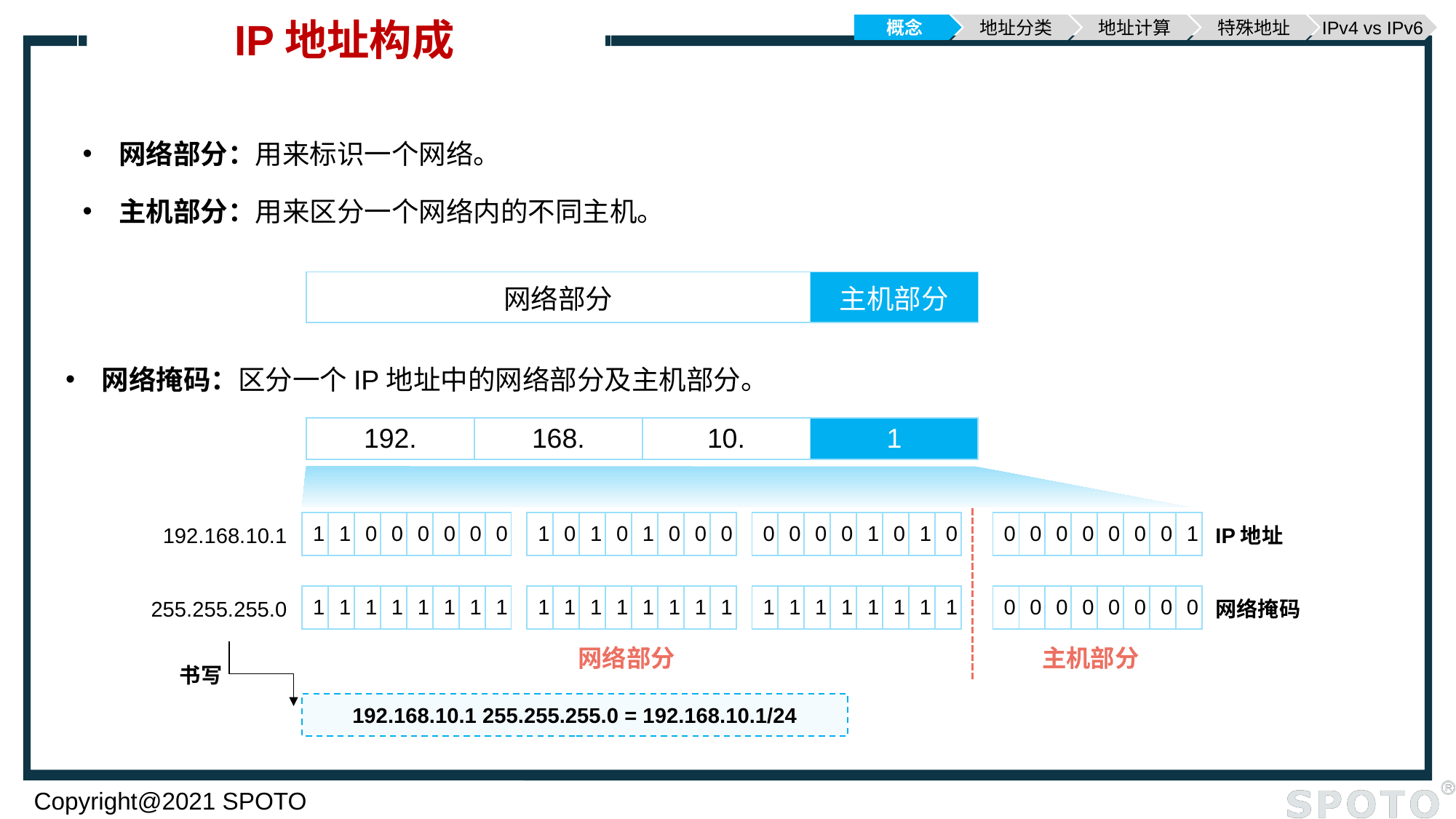

# IP地址构成
概念
地址分类
地址计算
特殊地址
IPv4 vs IPv6
网络部分：用来标识一个网络。
主机部分：用来区分一个网络内的不同主机。
| 网络部分 | 主机部分 |
| --- | --- |
网络掩码：区分一个IP地址中的网络部分及主机部分。
| 192. | 168. | 10. | 1 |
| --- | --- | --- | --- |

| 1 | 1 | 0 | 0 | 0 | 0 | 0 | 0 |
| --- | --- | --- | --- | --- | --- | --- | --- |
| 1 | 0 | 1 | 0 | 1 | 0 | 0 | 0 |
| --- | --- | --- | --- | --- | --- | --- | --- |
| 0 | 0 | 0 | 0 | 1 | 0 | 1 | 0 |
| --- | --- | --- | --- | --- | --- | --- | --- |
| 0 | 0 | 0 | 0 | 0 | 0 | 0 | 1 |
| --- | --- | --- | --- | --- | --- | --- | --- |
192.168.10.1
IP地址
| 1 | 1 | 1 | 1 | 1 | 1 | 1 | 1 |
| --- | --- | --- | --- | --- | --- | --- | --- |
| 1 | 1 | 1 | 1 | 1 | 1 | 1 | 1 |
| --- | --- | --- | --- | --- | --- | --- | --- |
| 1 | 1 | 1 | 1 | 1 | 1 | 1 | 1 |
| --- | --- | --- | --- | --- | --- | --- | --- |
| 0 | 0 | 0 | 0 | 0 | 0 | 0 | 0 |
| --- | --- | --- | --- | --- | --- | --- | --- |
255.255.255.0
网络掩码
网络部分
主机部分
书写
192.168.10.1 255.255.255.0 = 192.168.10.1/24